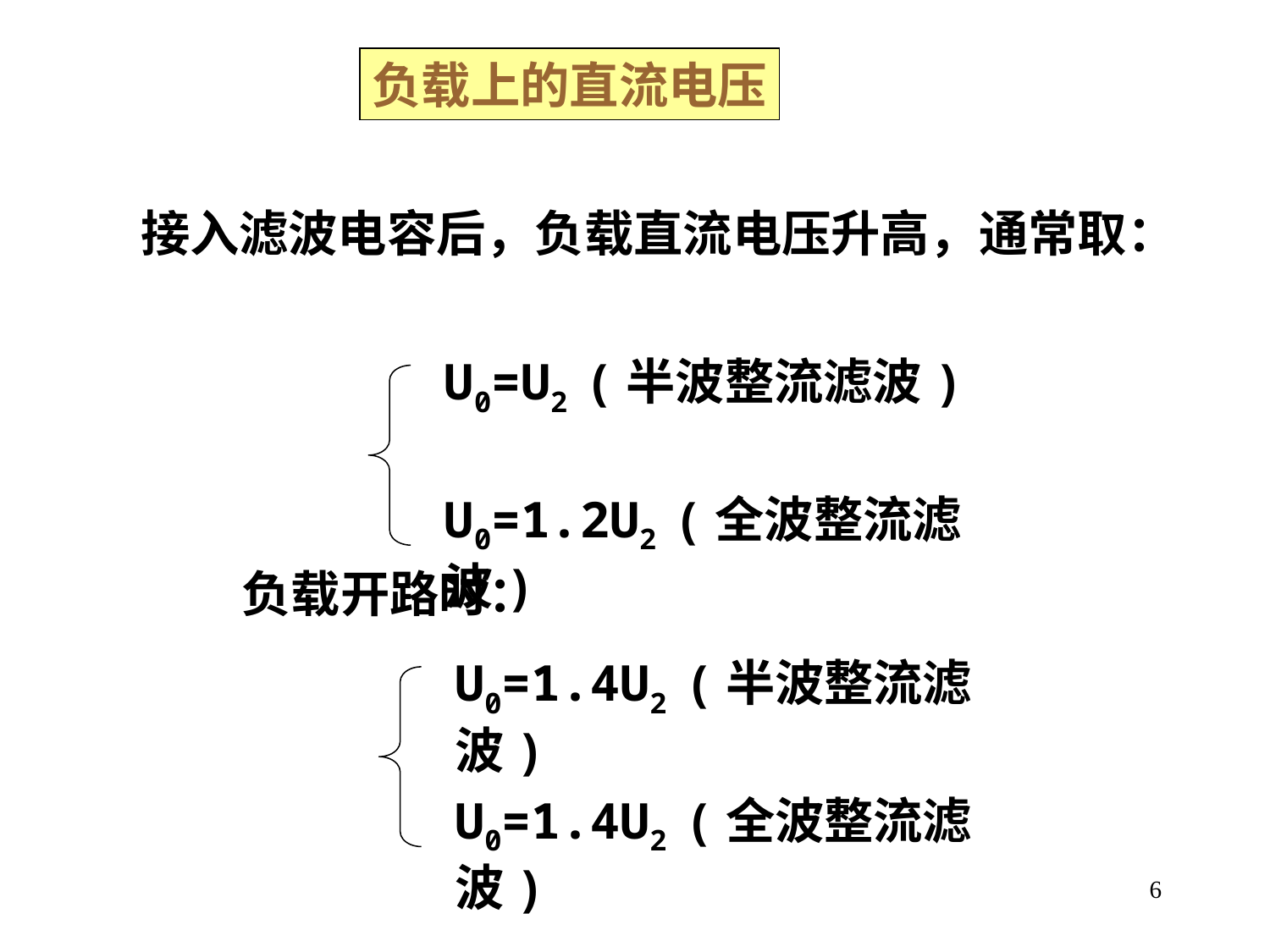

负载上的直流电压
接入滤波电容后，负载直流电压升高，通常取：
U0=U2 (半波整流滤波)

U0=1.2U2 (全波整流滤波)
负载开路时：
U0=1.4U2 (半波整流滤波)

U0=1.4U2 (全波整流滤波)
6